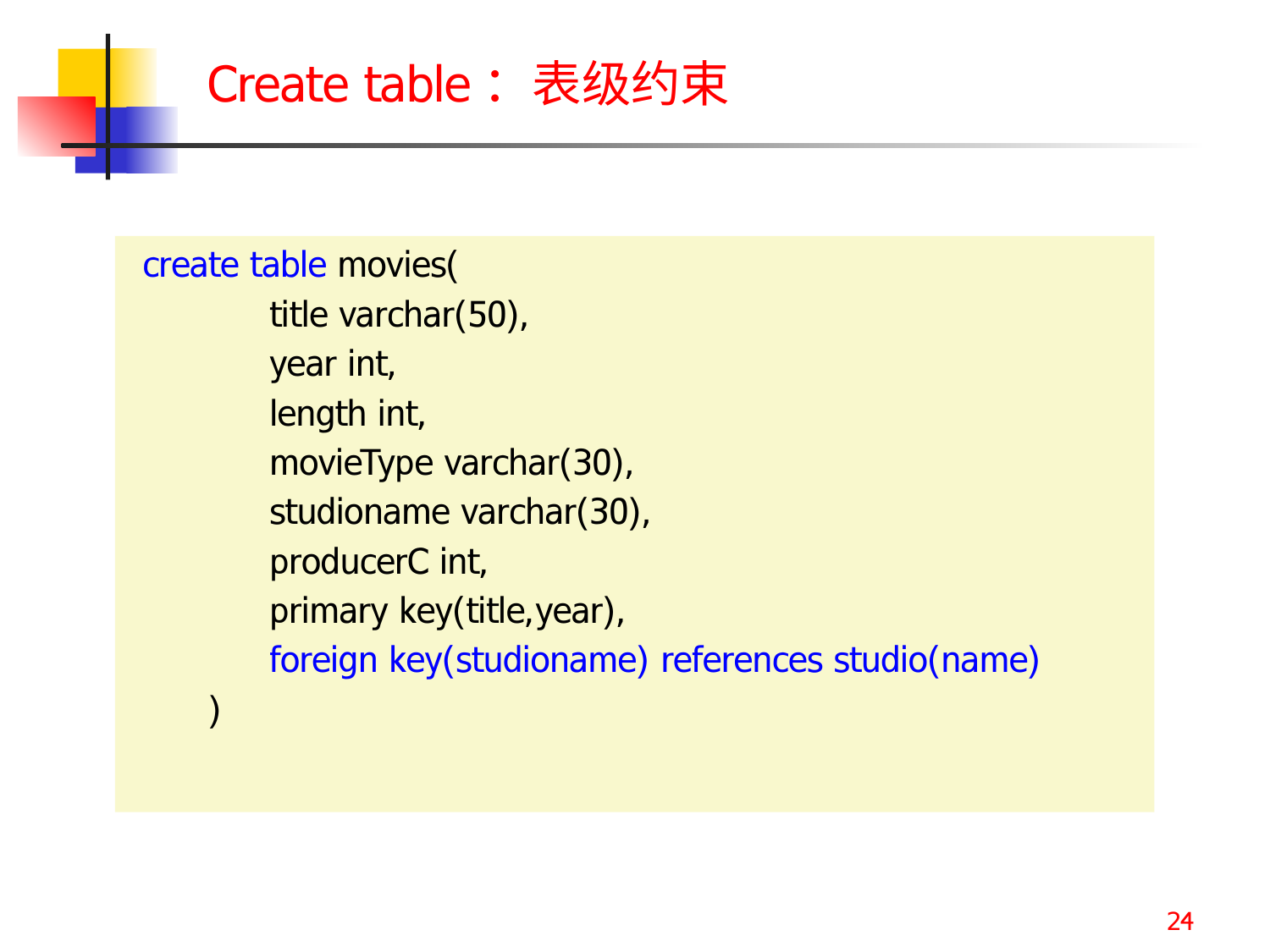

Create table：表级约束
create table movies(
	title varchar(50),
	year int,
	length int,
	movieType varchar(30),
	studioname varchar(30),
	producerC int,
	primary key(title,year),
	foreign key(studioname) references studio(name)
      )
24